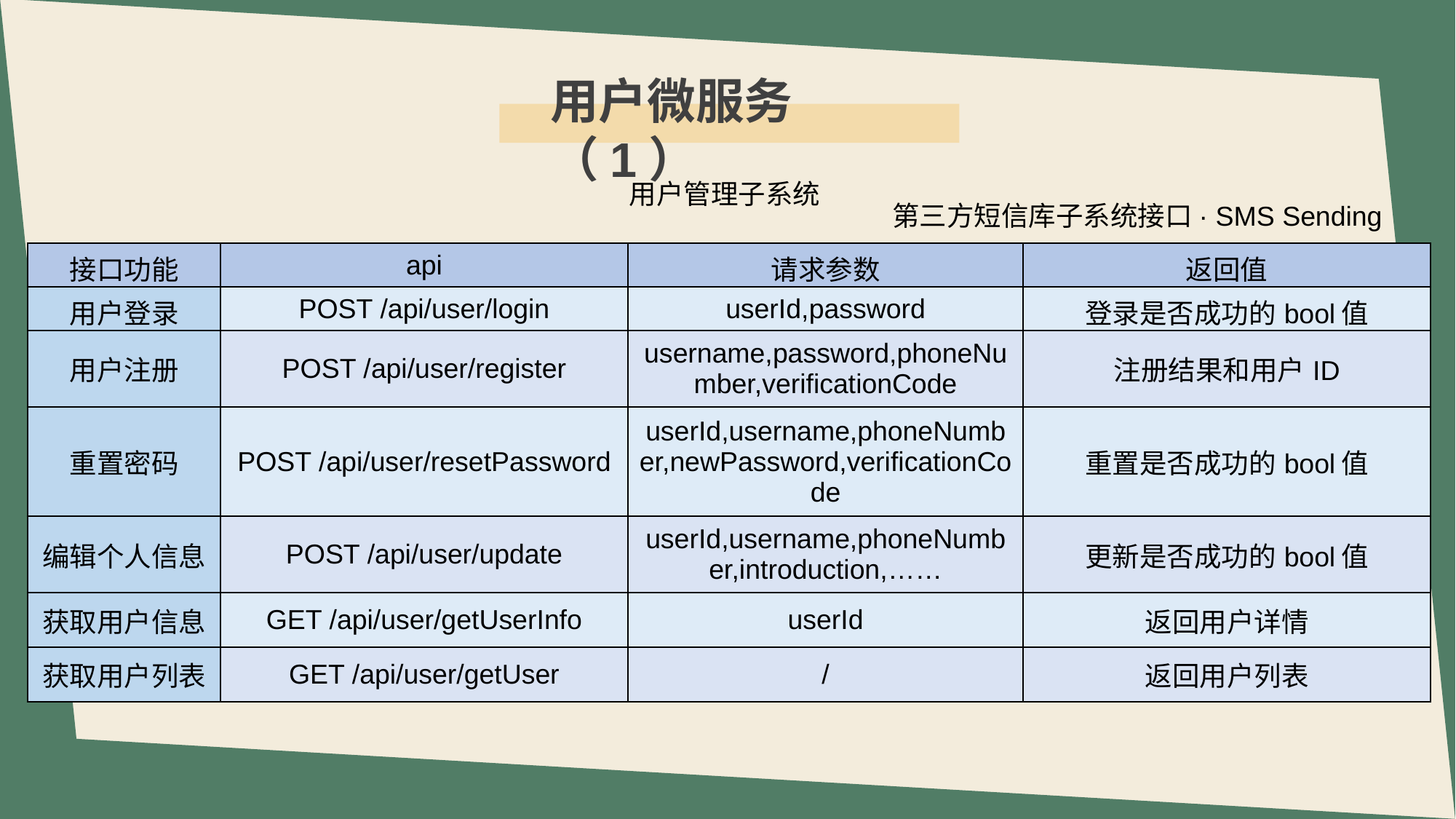

用户微服务（1）

用户管理子系统
第三方短信库子系统接口· SMS Sending
e7d195523061f1c066b07af569392582e34b383e870941e45A9F265A01B343BAB71AA68CCD0631A7B7DE1272822047E4CBFC978F0A03706D738F6232142EC909A232ED66B5EC504804C64D3B242CD4B5FC2DA3AE84CA9B46A3FEEE0E7442F0006B2BA9FE9E8DC78B8BC8F69C9185A05683AF110758766639E2D53B09BE947177E0506F7E95AAB9302477588C87490663
| 接口功能 | api | 请求参数 | 返回值 |
| --- | --- | --- | --- |
| 用户登录 | POST /api/user/login | userId,password | 登录是否成功的bool值 |
| 用户注册 | POST /api/user/register | username,password,phoneNumber,verificationCode | 注册结果和用户ID |
| 重置密码 | POST /api/user/resetPassword | userId,username,phoneNumber,newPassword,verificationCode | 重置是否成功的bool值 |
| 编辑个人信息 | POST /api/user/update | userId,username,phoneNumber,introduction,…… | 更新是否成功的bool值 |
| 获取用户信息 | GET /api/user/getUserInfo | userId | 返回用户详情 |
| 获取用户列表 | GET /api/user/getUser | / | 返回用户列表 |